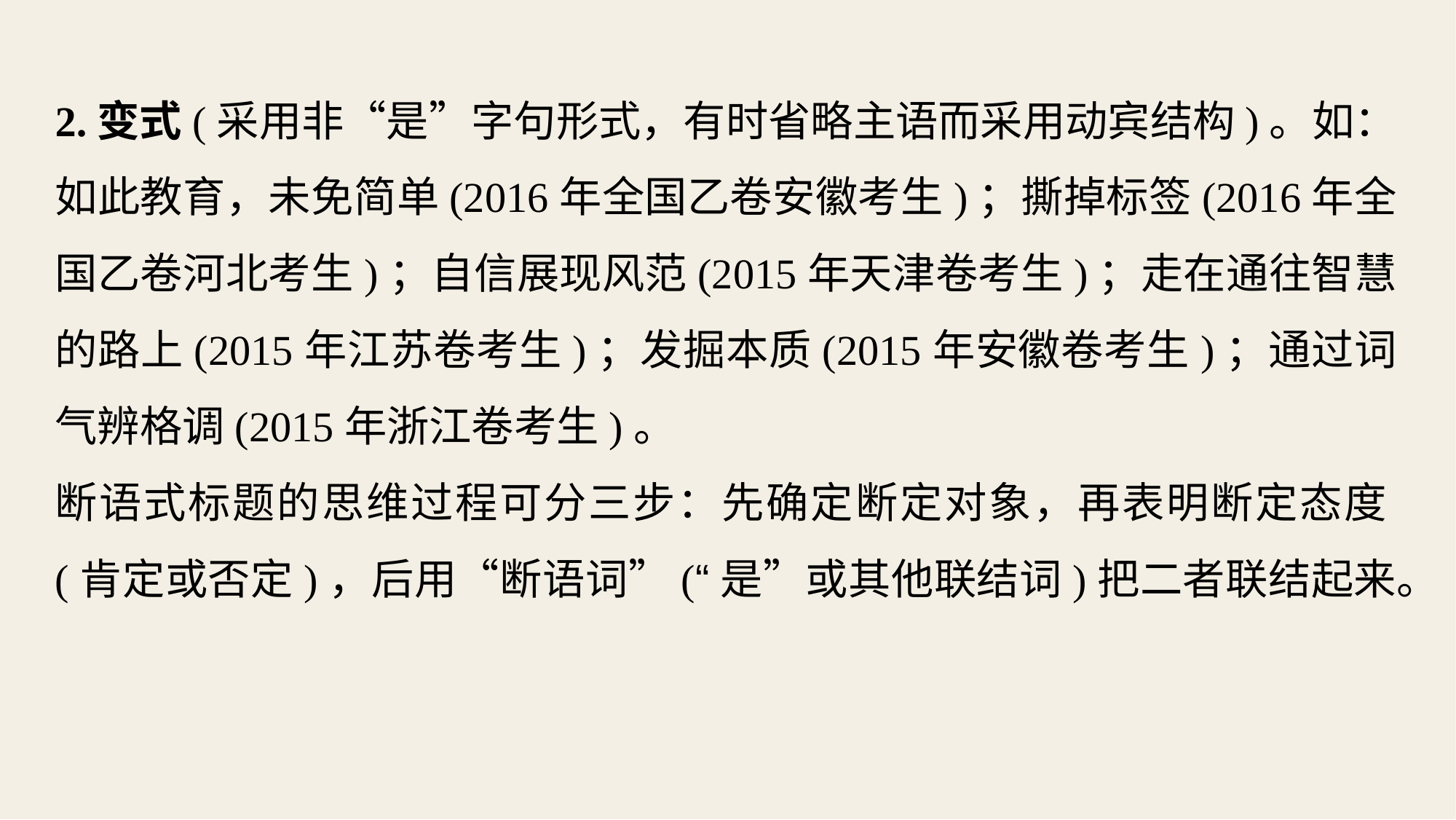

2.变式(采用非“是”字句形式，有时省略主语而采用动宾结构)。如：如此教育，未免简单(2016年全国乙卷安徽考生)；撕掉标签(2016年全国乙卷河北考生)；自信展现风范(2015年天津卷考生)；走在通往智慧的路上(2015年江苏卷考生)；发掘本质(2015年安徽卷考生)；通过词气辨格调(2015年浙江卷考生)。
断语式标题的思维过程可分三步：先确定断定对象，再表明断定态度(肯定或否定)，后用“断语词”(“是”或其他联结词)把二者联结起来。